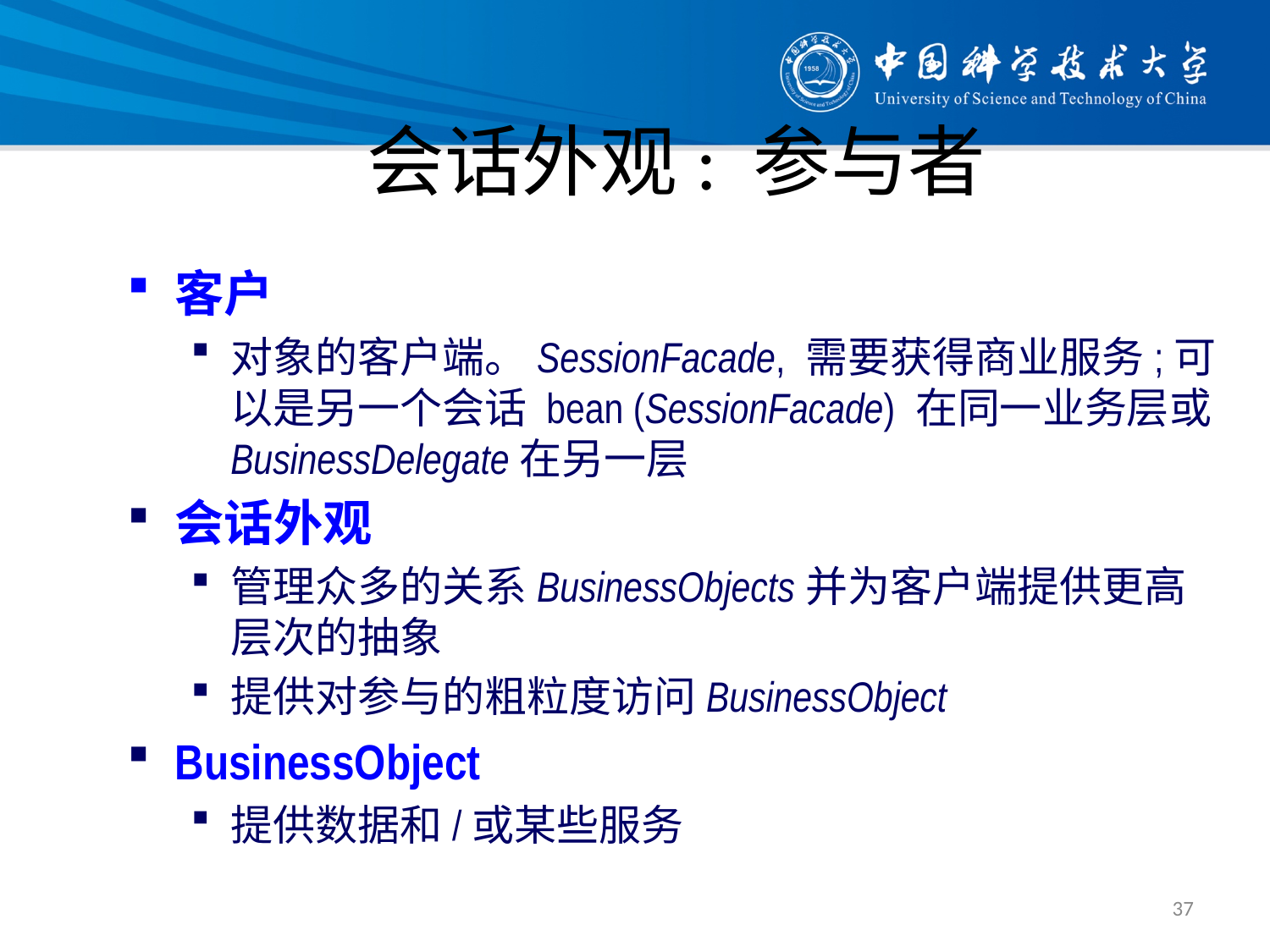

# 会话外观: 参与者
客户
对象的客户端。SessionFacade, 需要获得商业服务;可以是另一个会话 bean (SessionFacade) 在同一业务层或BusinessDelegate在另一层
会话外观
管理众多的关系BusinessObjects并为客户端提供更高层次的抽象
提供对参与的粗粒度访问BusinessObject
BusinessObject
提供数据和/或某些服务
37